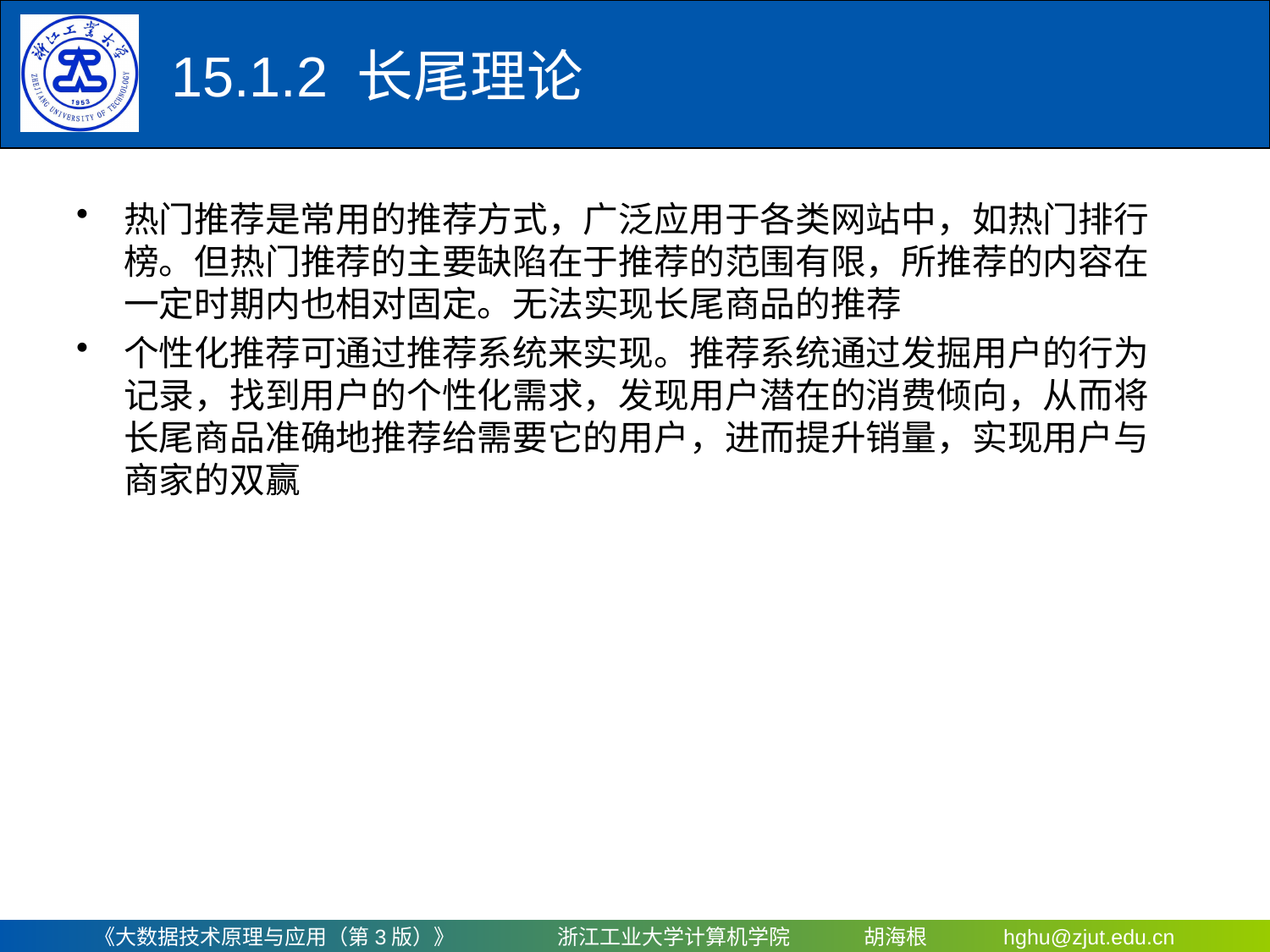

15.1.2 长尾理论
# 热门推荐是常用的推荐方式，广泛应用于各类网站中，如热门排行榜。但热门推荐的主要缺陷在于推荐的范围有限，所推荐的内容在一定时期内也相对固定。无法实现长尾商品的推荐
个性化推荐可通过推荐系统来实现。推荐系统通过发掘用户的行为记录，找到用户的个性化需求，发现用户潜在的消费倾向，从而将长尾商品准确地推荐给需要它的用户，进而提升销量，实现用户与商家的双赢